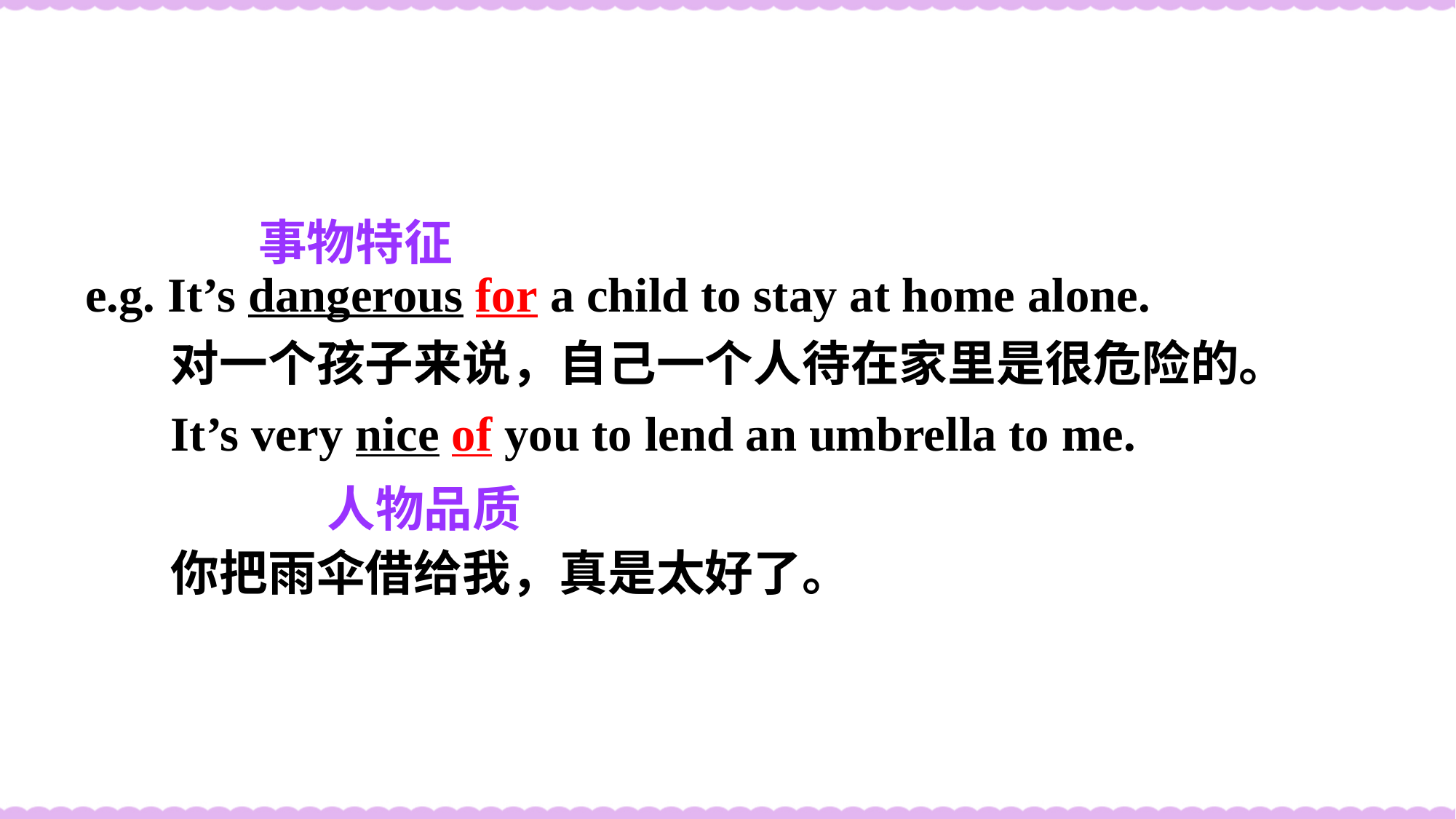

事物特征
e.g. It’s dangerous for a child to stay at home alone.
对一个孩子来说，自己一个人待在家里是很危险的。
It’s very nice of you to lend an umbrella to me.

你把雨伞借给我，真是太好了。
人物品质